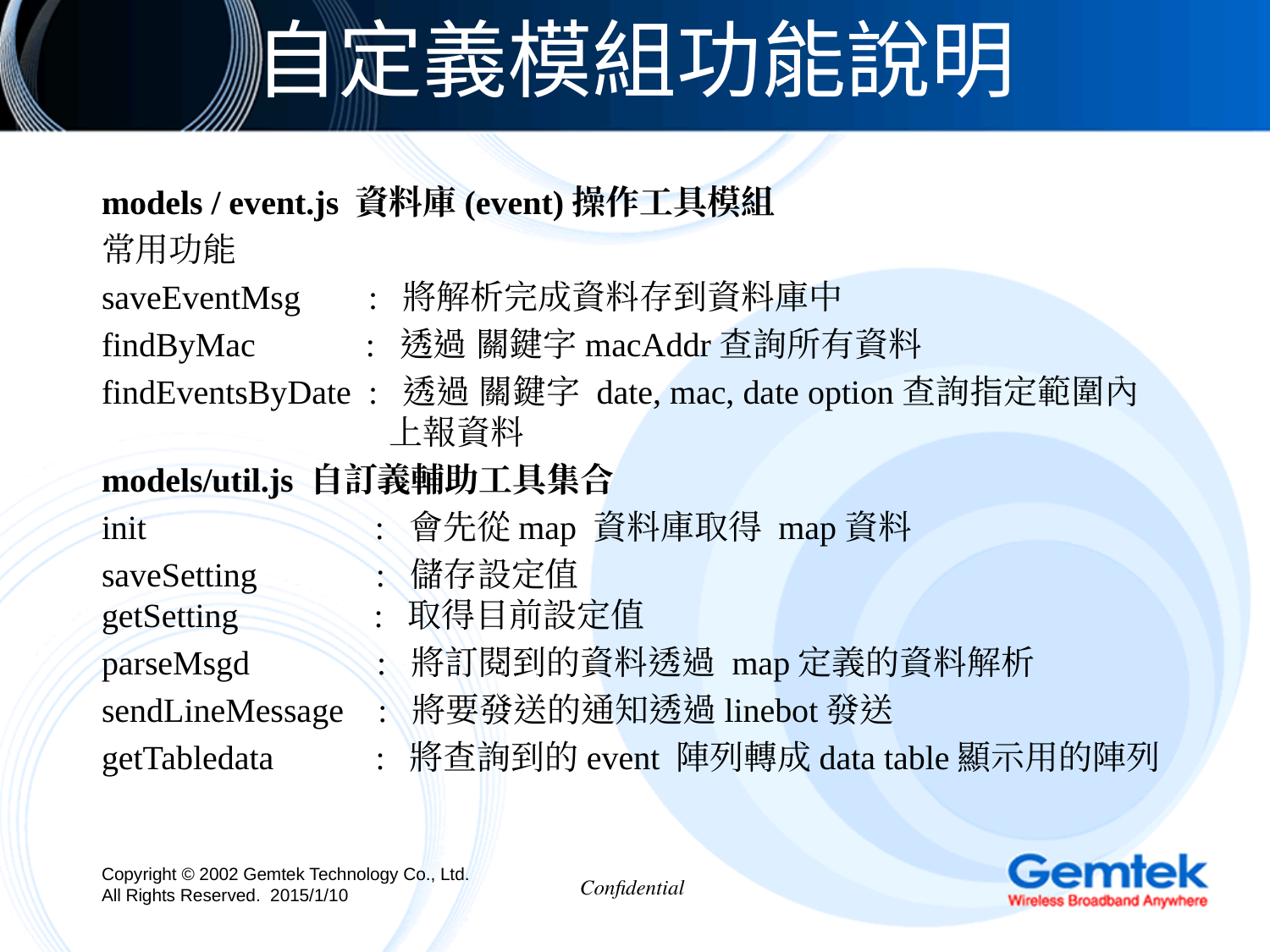

# 自定義模組功能說明
models / event.js 資料庫(event)操作工具模組
常用功能
saveEventMsg        :  將解析完成資料存到資料庫中
findByMac             :  透過 關鍵字macAddr查詢所有資料
findEventsByDate  :  透過 關鍵字 date, mac, date option查詢指定範圍內
                                  上報資料
models/util.js 自訂義輔助工具集合
init                           :  會先從map 資料庫取得 map資料
saveSetting              :  儲存設定值
getSetting                :  取得目前設定值
parseMsgd               :  將訂閱到的資料透過 map定義的資料解析
sendLineMessage    :  將要發送的通知透過linebot發送
getTabledata            :  將查詢到的event 陣列轉成data table顯示用的陣列